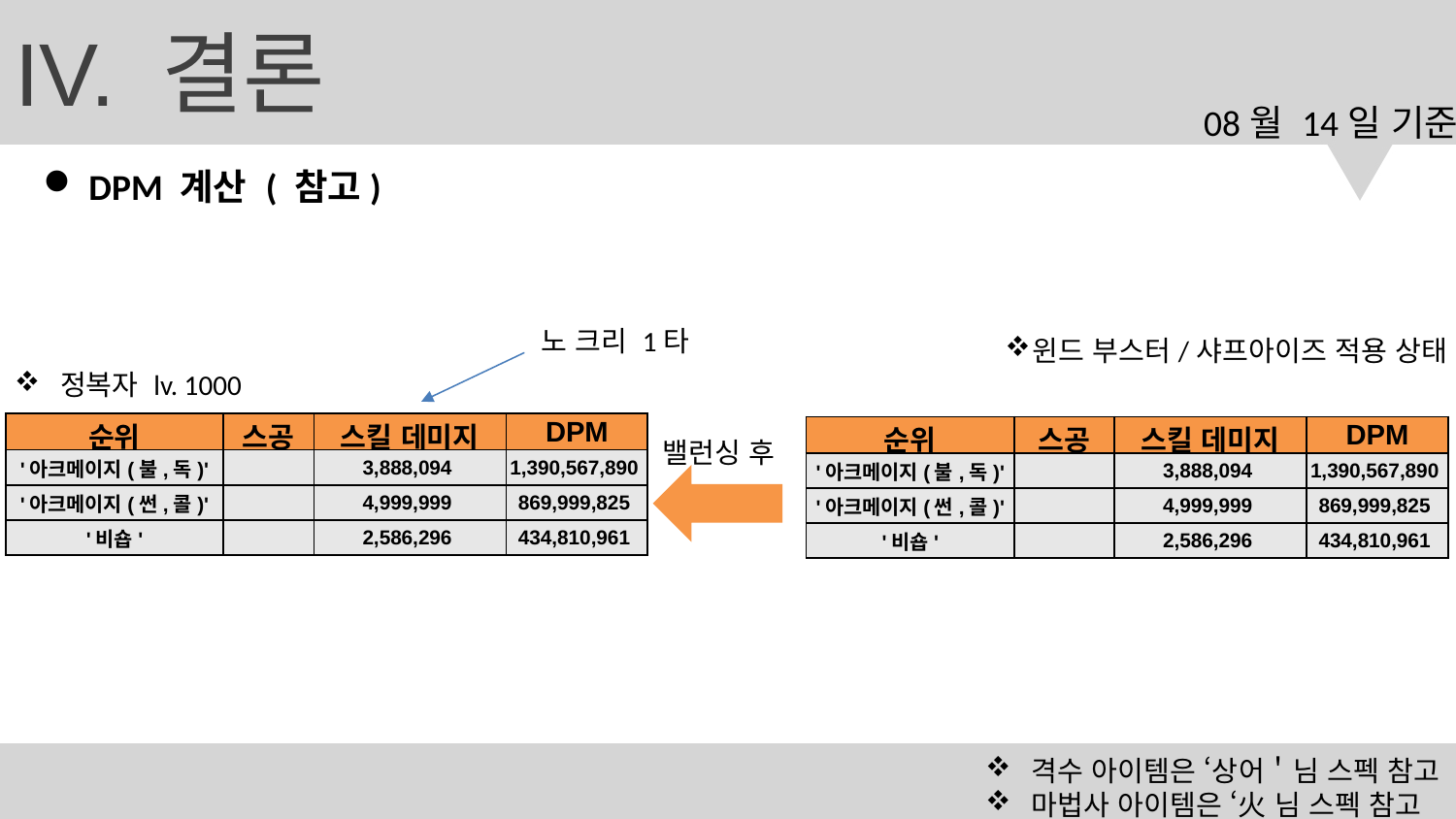

# IV. 결론
08월 14일 기준
DPM 계산 ( 참고)
노 크리 1타
윈드 부스터/샤프아이즈 적용 상태
정복자 lv. 1000
| 순위 | 스공 | 스킬 데미지 | DPM |
| --- | --- | --- | --- |
| '아크메이지(불,독)' |  | 3,888,094 | 1,390,567,890 |
| '아크메이지(썬,콜)' |  | 4,999,999 | 869,999,825 |
| '비숍' |  | 2,586,296 | 434,810,961 |
| 순위 | 스공 | 스킬 데미지 | DPM |
| --- | --- | --- | --- |
| '아크메이지(불,독)' |  | 3,888,094 | 1,390,567,890 |
| '아크메이지(썬,콜)' |  | 4,999,999 | 869,999,825 |
| '비숍' |  | 2,586,296 | 434,810,961 |
밸런싱 후

격수 아이템은 ‘상어＇님 스펙 참고
마법사 아이템은 ‘火 님 스펙 참고